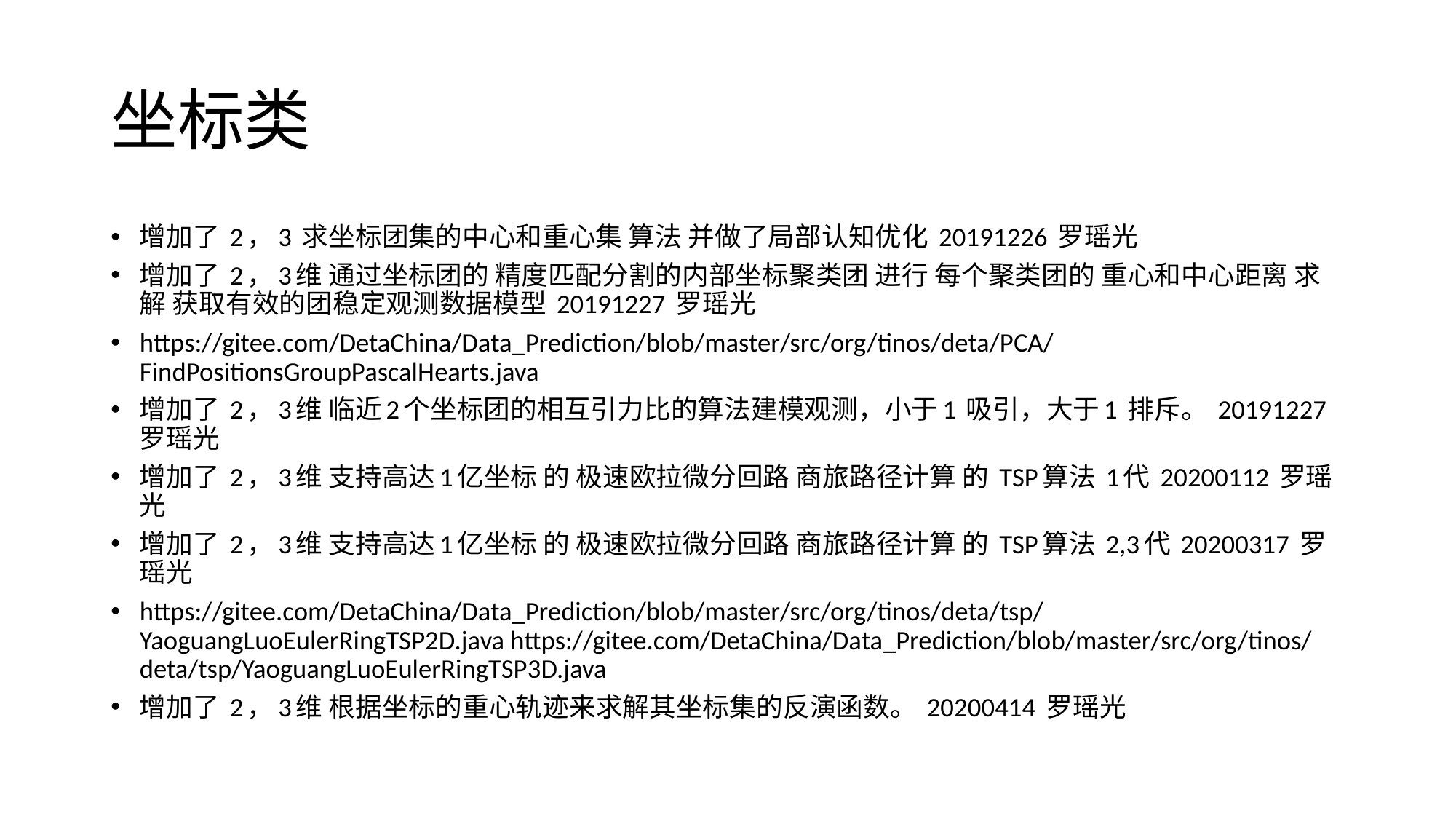

# 坐标类
增加了 2，3 求坐标团集的中心和重心集 算法 并做了局部认知优化 20191226 罗瑶光
增加了 2，3维 通过坐标团的 精度匹配分割的内部坐标聚类团 进行 每个聚类团的 重心和中心距离 求解 获取有效的团稳定观测数据模型 20191227 罗瑶光
https://gitee.com/DetaChina/Data_Prediction/blob/master/src/org/tinos/deta/PCA/FindPositionsGroupPascalHearts.java
增加了 2，3维 临近2个坐标团的相互引力比的算法建模观测，小于1 吸引，大于1 排斥。 20191227 罗瑶光
增加了 2，3维 支持高达1亿坐标 的 极速欧拉微分回路 商旅路径计算 的 TSP算法 1代 20200112 罗瑶光
增加了 2，3维 支持高达1亿坐标 的 极速欧拉微分回路 商旅路径计算 的 TSP算法 2,3代 20200317 罗瑶光
https://gitee.com/DetaChina/Data_Prediction/blob/master/src/org/tinos/deta/tsp/YaoguangLuoEulerRingTSP2D.java https://gitee.com/DetaChina/Data_Prediction/blob/master/src/org/tinos/deta/tsp/YaoguangLuoEulerRingTSP3D.java
增加了 2，3维 根据坐标的重心轨迹来求解其坐标集的反演函数。 20200414 罗瑶光